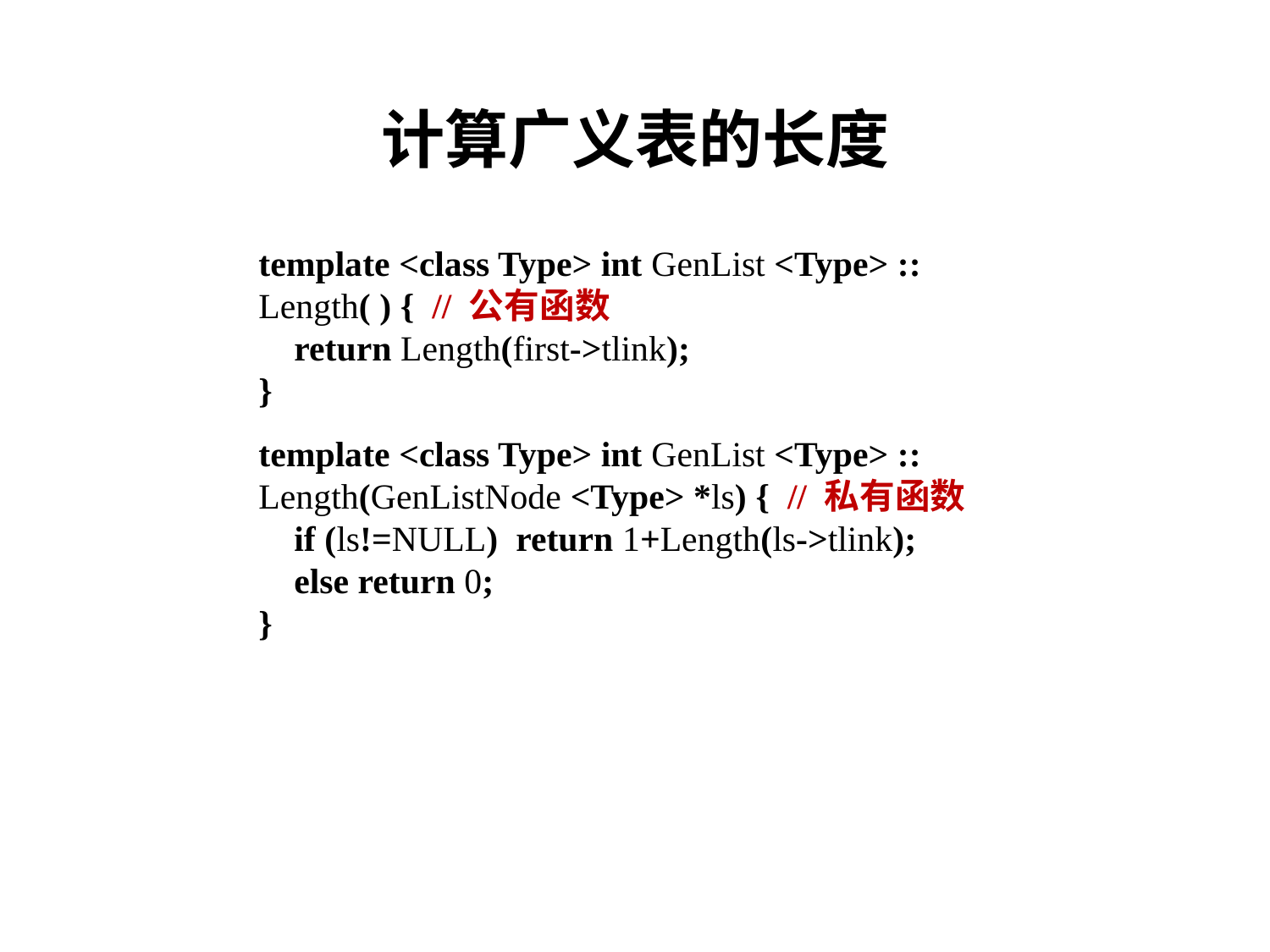

# 计算广义表的长度
template <class Type> int GenList <Type> ::
Length( ) {  // 公有函数
    return Length(first->tlink);
}
template <class Type> int GenList <Type> ::
Length(GenListNode <Type> *ls) {  // 私有函数
    if (ls!=NULL)  return 1+Length(ls->tlink);
    else return 0;
}